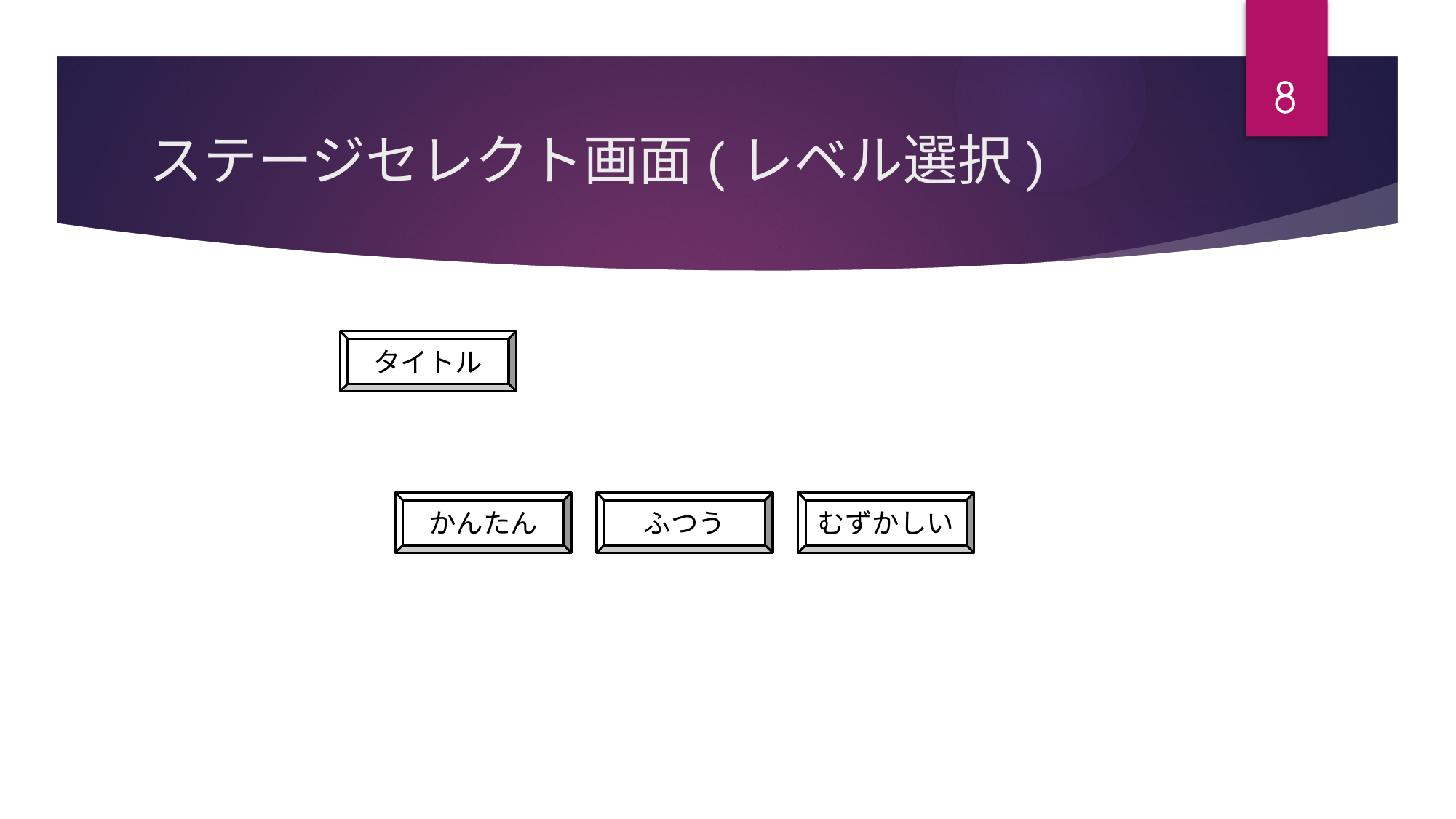

8
# ステージセレクト画面(レベル選択)

タイトル
かんたん
ふつう
むずかしい